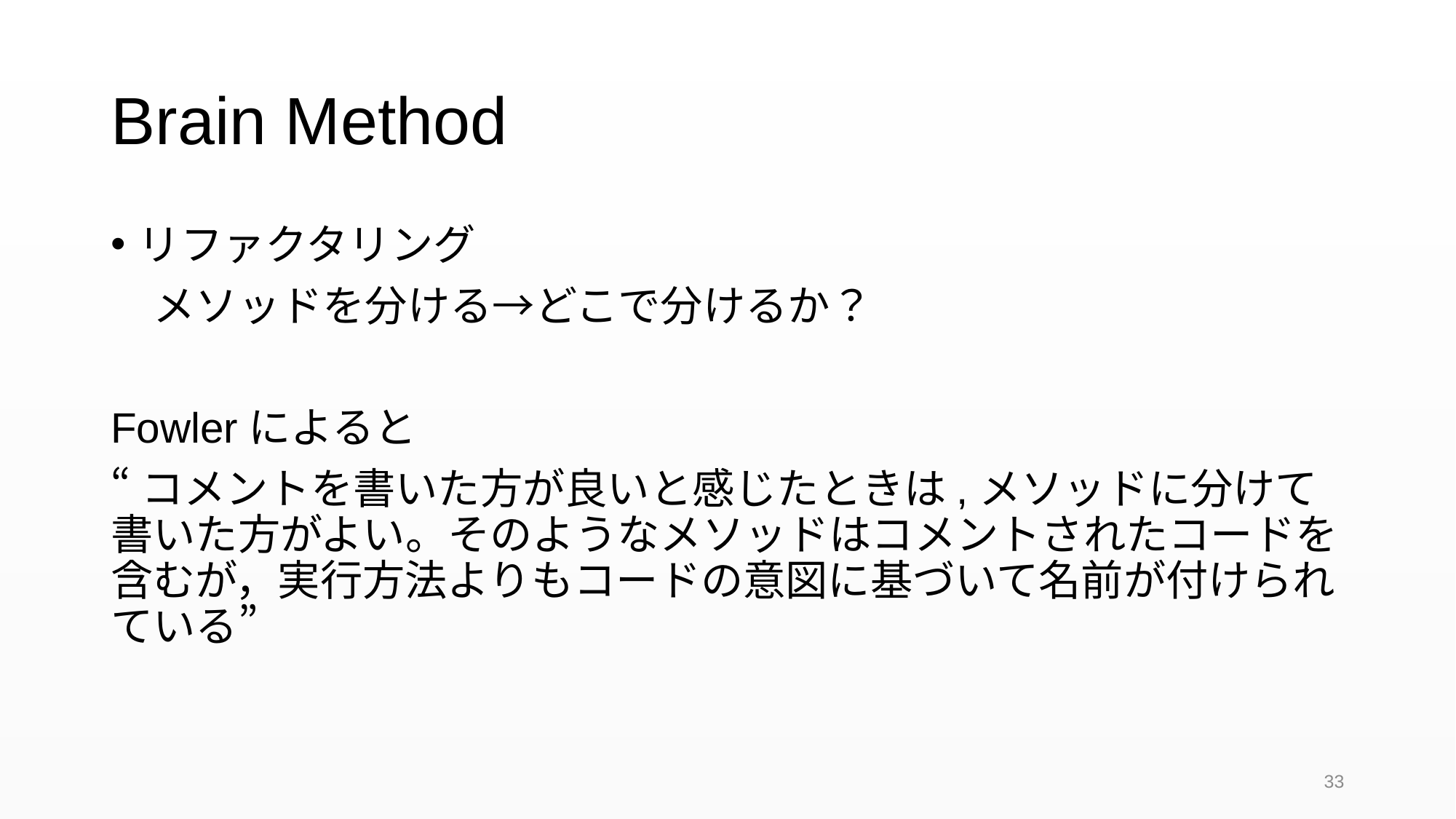

# Brain Method
リファクタリング
　メソッドを分ける→どこで分けるか？

Fowlerによると
“コメントを書いた方が良いと感じたときは,メソッドに分けて書いた方がよい。そのようなメソッドはコメントされたコードを含むが，実行方法よりもコードの意図に基づいて名前が付けられている”

33